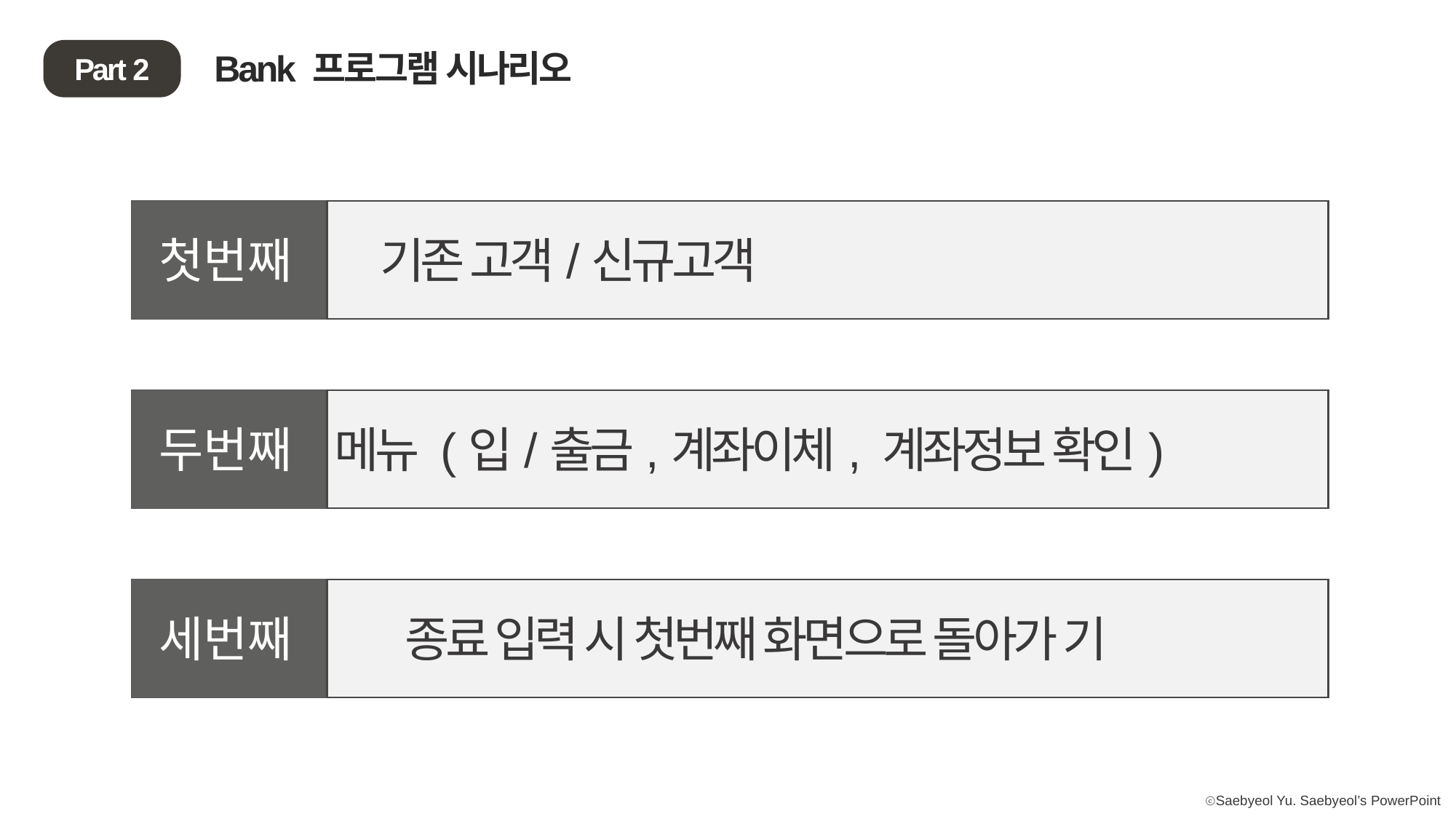

Bank 프로그램 시나리오
Part 2

첫번째
기존 고객/신규고객

두번째
메뉴 (입/출금,계좌이체, 계좌정보 확인)

세번째
종료 입력 시 첫번째 화면으로 돌아가 기